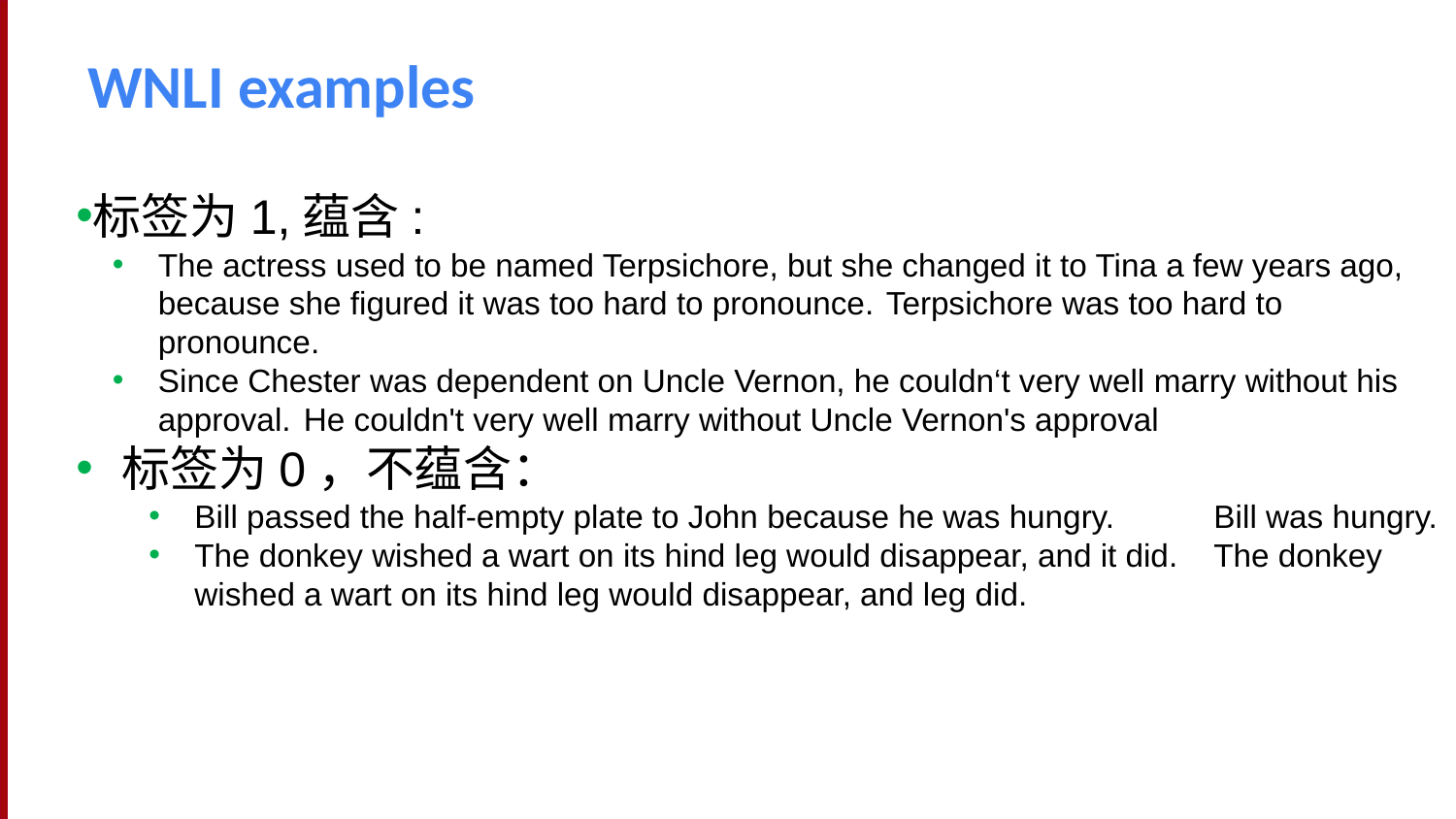

# WNLI examples
标签为1,蕴含:
The actress used to be named Terpsichore, but she changed it to Tina a few years ago, because she figured it was too hard to pronounce.	Terpsichore was too hard to pronounce.
Since Chester was dependent on Uncle Vernon, he couldn‘t very well marry without his approval. 	He couldn't very well marry without Uncle Vernon's approval
标签为0，不蕴含：
Bill passed the half-empty plate to John because he was hungry. 	Bill was hungry.
The donkey wished a wart on its hind leg would disappear, and it did. 	The donkey wished a wart on its hind leg would disappear, and leg did.